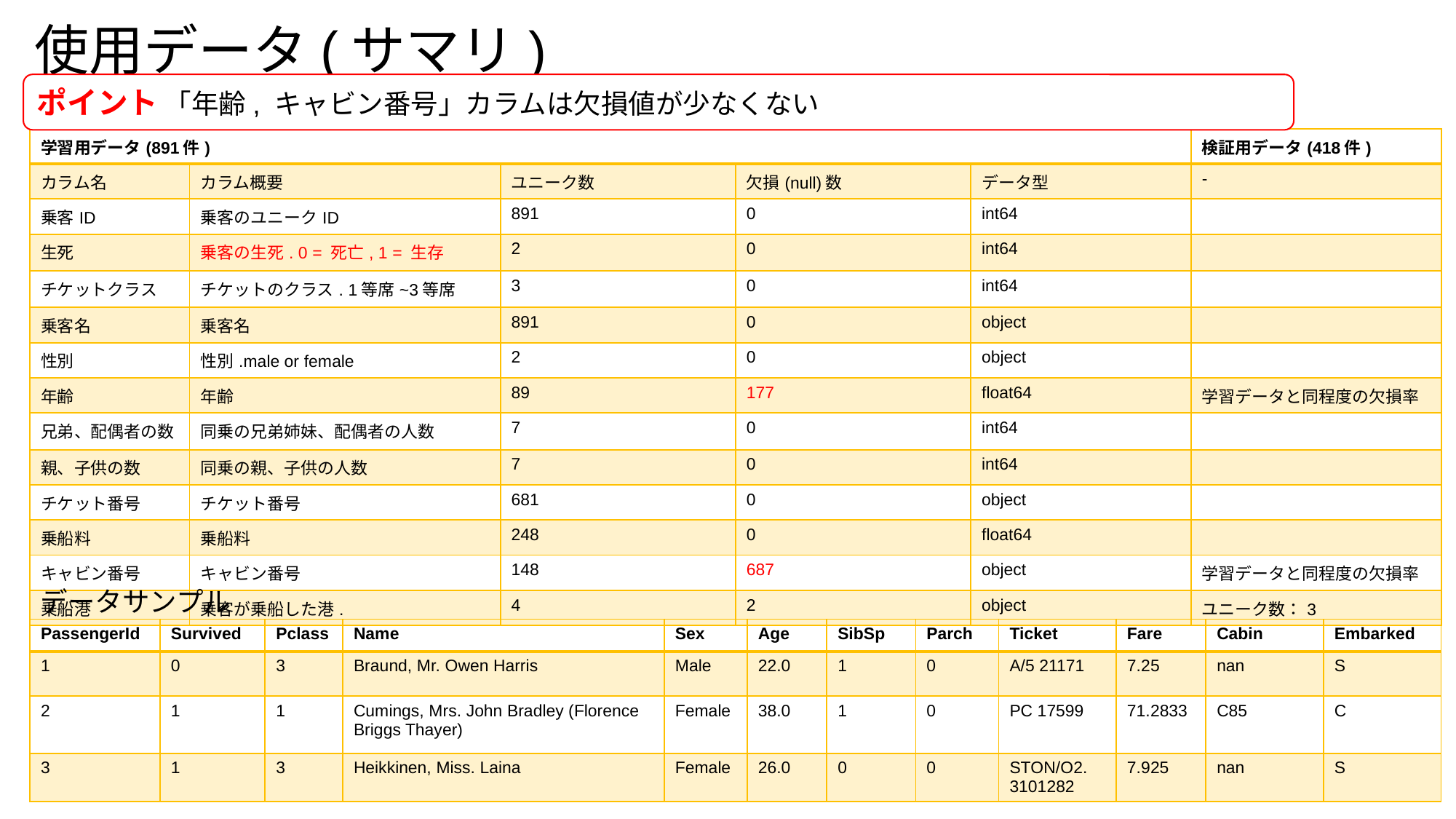

# 使用データ(サマリ)
ポイント 「年齢, キャビン番号」カラムは欠損値が少なくない
| 学習用データ(891件) |  |  |  |  | 検証用データ(418件) |
| --- | --- | --- | --- | --- | --- |
| カラム名 | カラム概要 | ユニーク数 | 欠損(null)数 | データ型 | - |
| 乗客ID | 乗客のユニークID | 891 | 0 | int64 |  |
| 生死 | 乗客の生死. 0 = 死亡, 1 = 生存 | 2 | 0 | int64 |  |
| チケットクラス | チケットのクラス. 1等席~3等席 | 3 | 0 | int64 |  |
| 乗客名 | 乗客名 | 891 | 0 | object |  |
| 性別 | 性別.male or female | 2 | 0 | object |  |
| 年齢 | 年齢 | 89 | 177 | float64 | 学習データと同程度の欠損率 |
| 兄弟、配偶者の数 | 同乗の兄弟姉妹、配偶者の人数 | 7 | 0 | int64 |  |
| 親、子供の数 | 同乗の親、子供の人数 | 7 | 0 | int64 |  |
| チケット番号 | チケット番号 | 681 | 0 | object |  |
| 乗船料 | 乗船料 | 248 | 0 | float64 |  |
| キャビン番号 | キャビン番号 | 148 | 687 | object | 学習データと同程度の欠損率 |
| 乗船港 | 乗客が乗船した港. | 4 | 2 | object | ユニーク数：3 |
データサンプル
| PassengerId | Survived | Pclass | Name | Sex | Age | SibSp | Parch | Ticket | Fare | Cabin | Embarked |
| --- | --- | --- | --- | --- | --- | --- | --- | --- | --- | --- | --- |
| 1 | 0 | 3 | Braund, Mr. Owen Harris | Male | 22.0 | 1 | 0 | A/5 21171 | 7.25 | nan | S |
| 2 | 1 | 1 | Cumings, Mrs. John Bradley (Florence Briggs Thayer) | Female | 38.0 | 1 | 0 | PC 17599 | 71.2833 | C85 | C |
| 3 | 1 | 3 | Heikkinen, Miss. Laina | Female | 26.0 | 0 | 0 | STON/O2. 3101282 | 7.925 | nan | S |